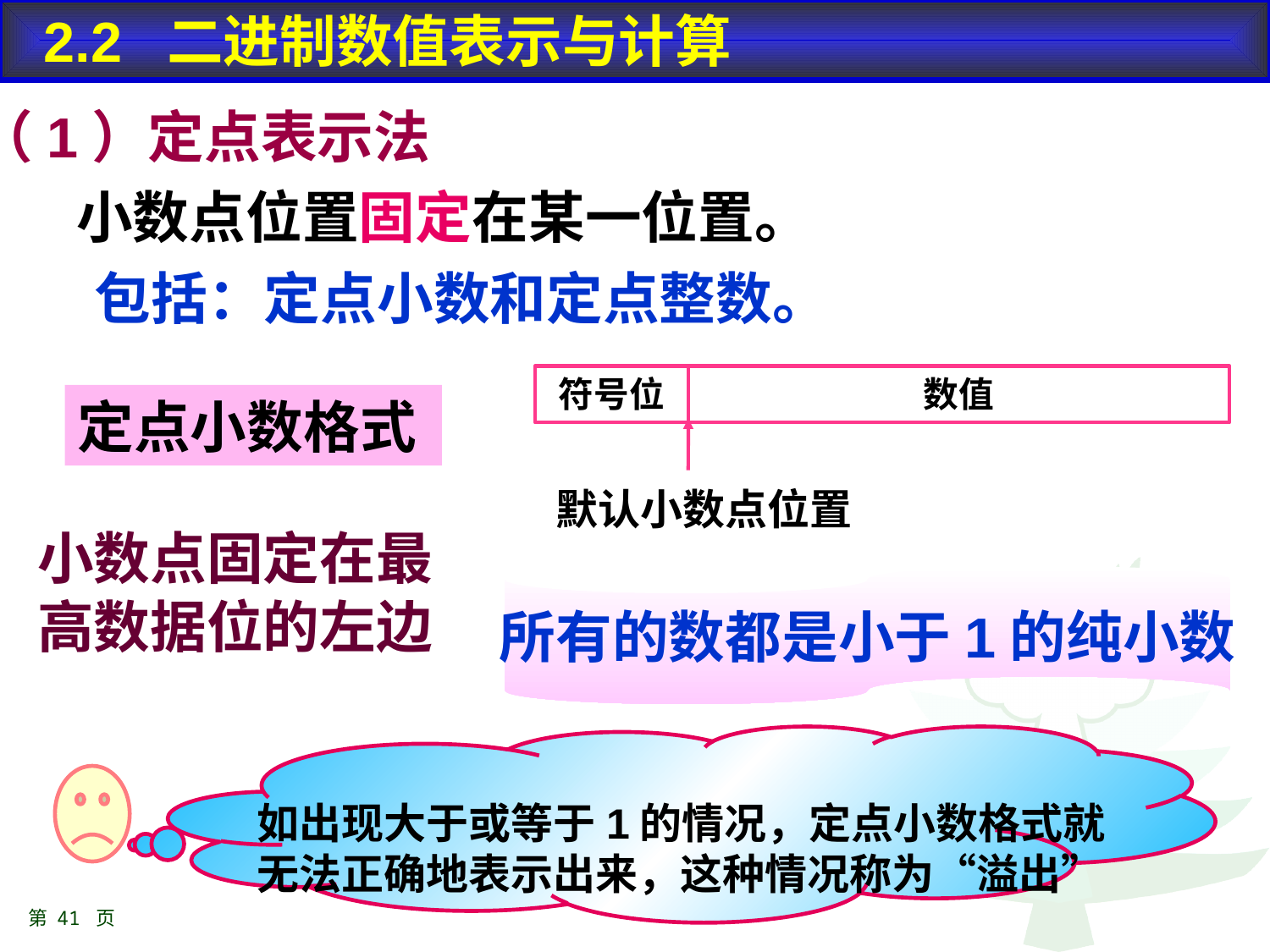

2.2  二进制数值表示与计算

（1）定点表示法
小数点位置固定在某一位置。
包括：定点小数和定点整数。
符号位
数值

默认小数点位置
定点小数格式
小数点固定在最高数据位的左边
所有的数都是小于1的纯小数

如出现大于或等于1的情况，定点小数格式就无法正确地表示出来，这种情况称为“溢出”

。